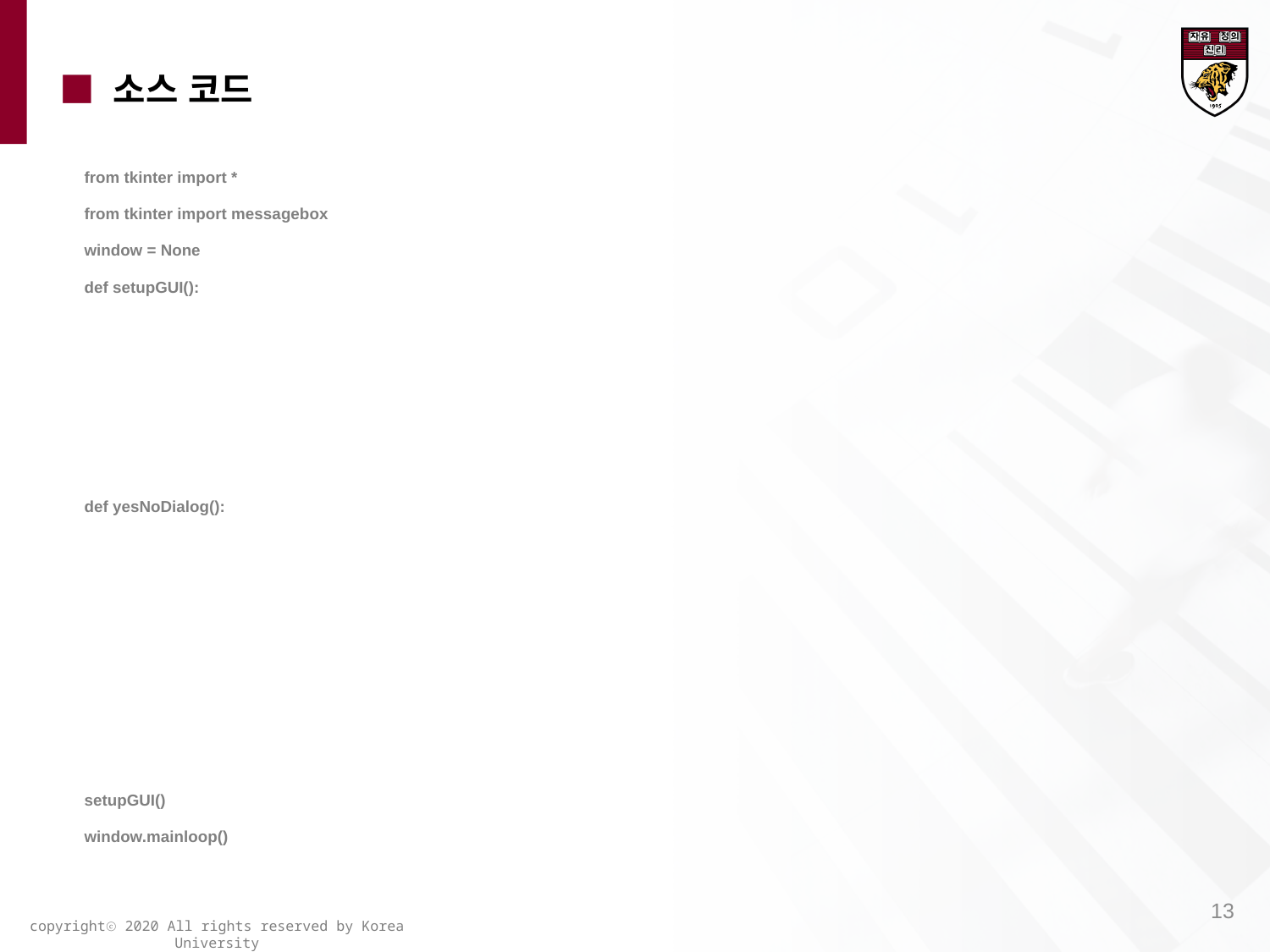

■ 소스 코드
from tkinter import *
from tkinter import messagebox
window = None
def setupGUI():

def yesNoDialog():

setupGUI()
window.mainloop()

13